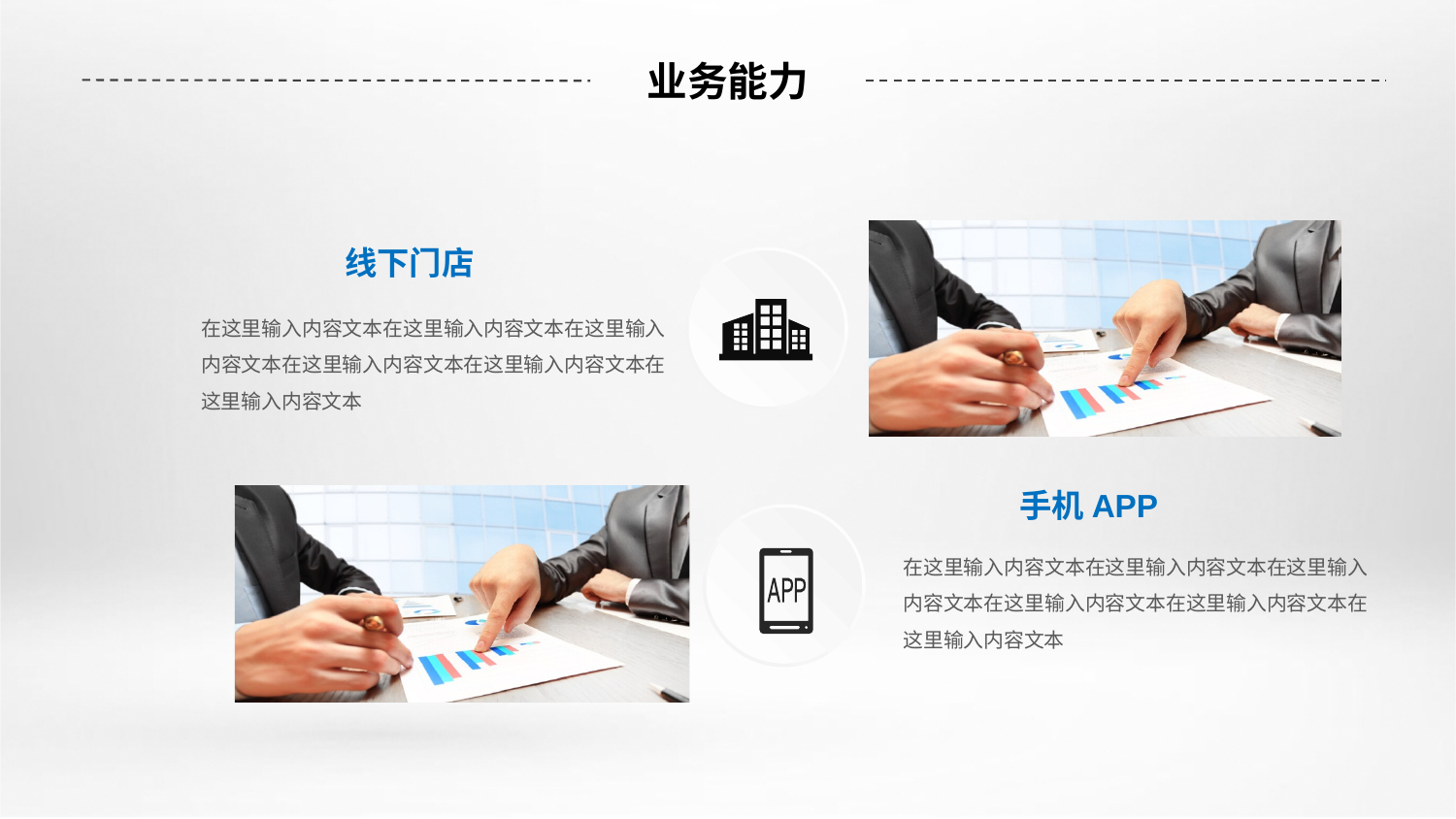

# 业务能力

线下门店

在这里输入内容文本在这里输入内容文本在这里输入内容文本在这里输入内容文本在这里输入内容文本在这里输入内容文本

手机APP

在这里输入内容文本在这里输入内容文本在这里输入内容文本在这里输入内容文本在这里输入内容文本在这里输入内容文本